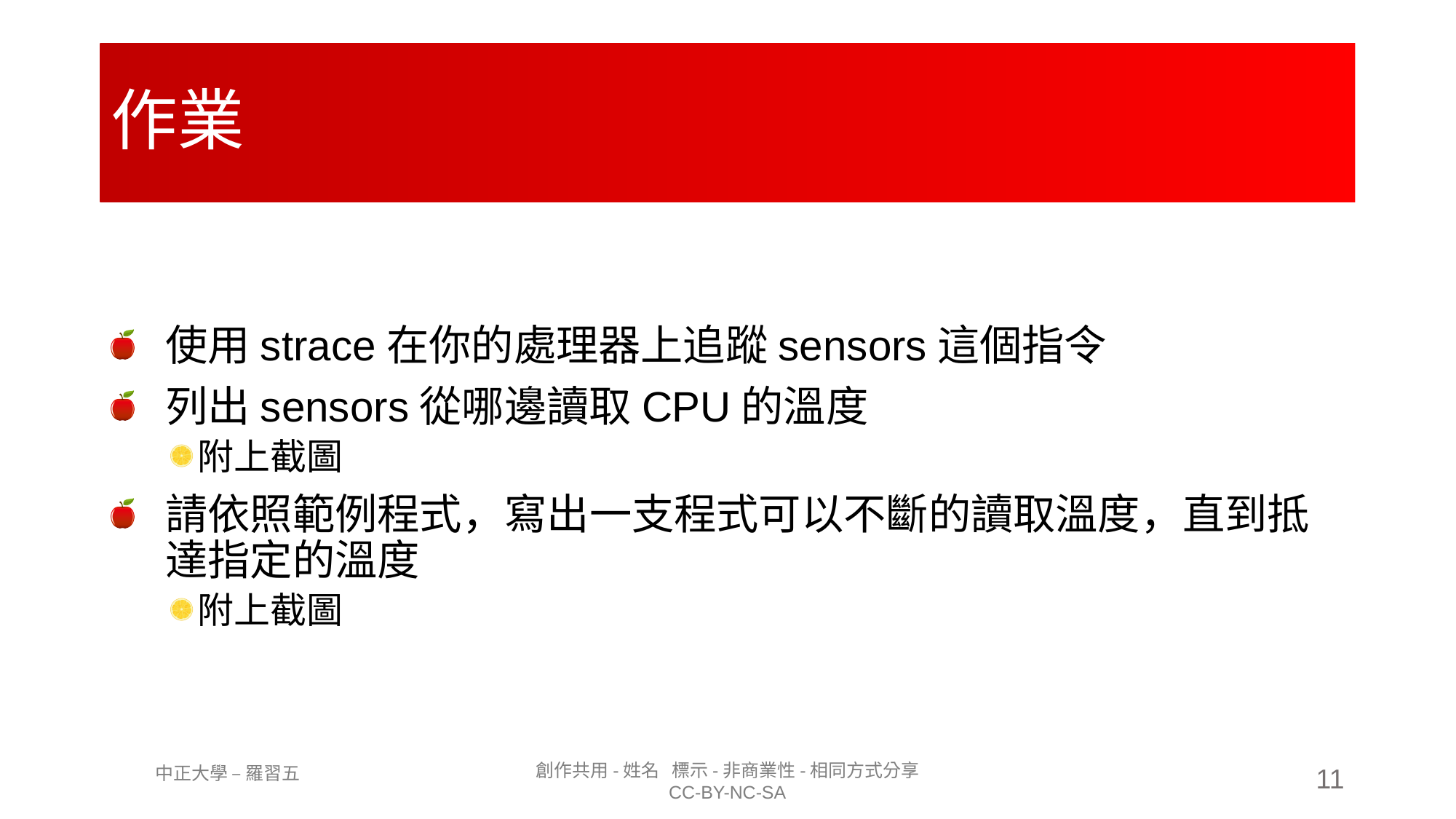

# 作業
使用strace在你的處理器上追蹤sensors這個指令
列出sensors從哪邊讀取CPU的溫度
附上截圖
請依照範例程式，寫出一支程式可以不斷的讀取溫度，直到抵達指定的溫度
附上截圖